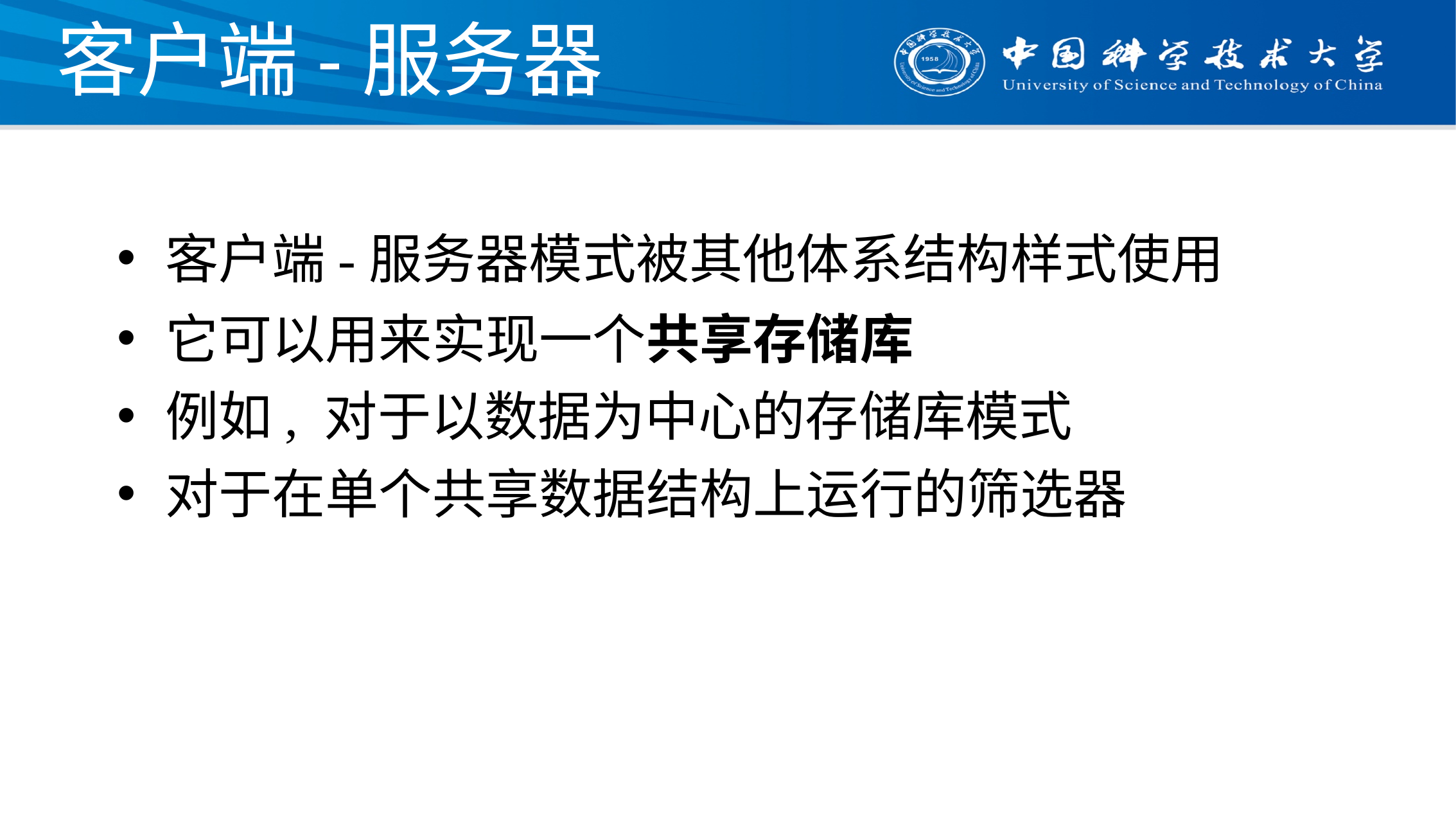

# 客户端-服务器
客户端-服务器模式被其他体系结构样式使用
它可以用来实现一个共享存储库
例如, 对于以数据为中心的存储库模式
对于在单个共享数据结构上运行的筛选器